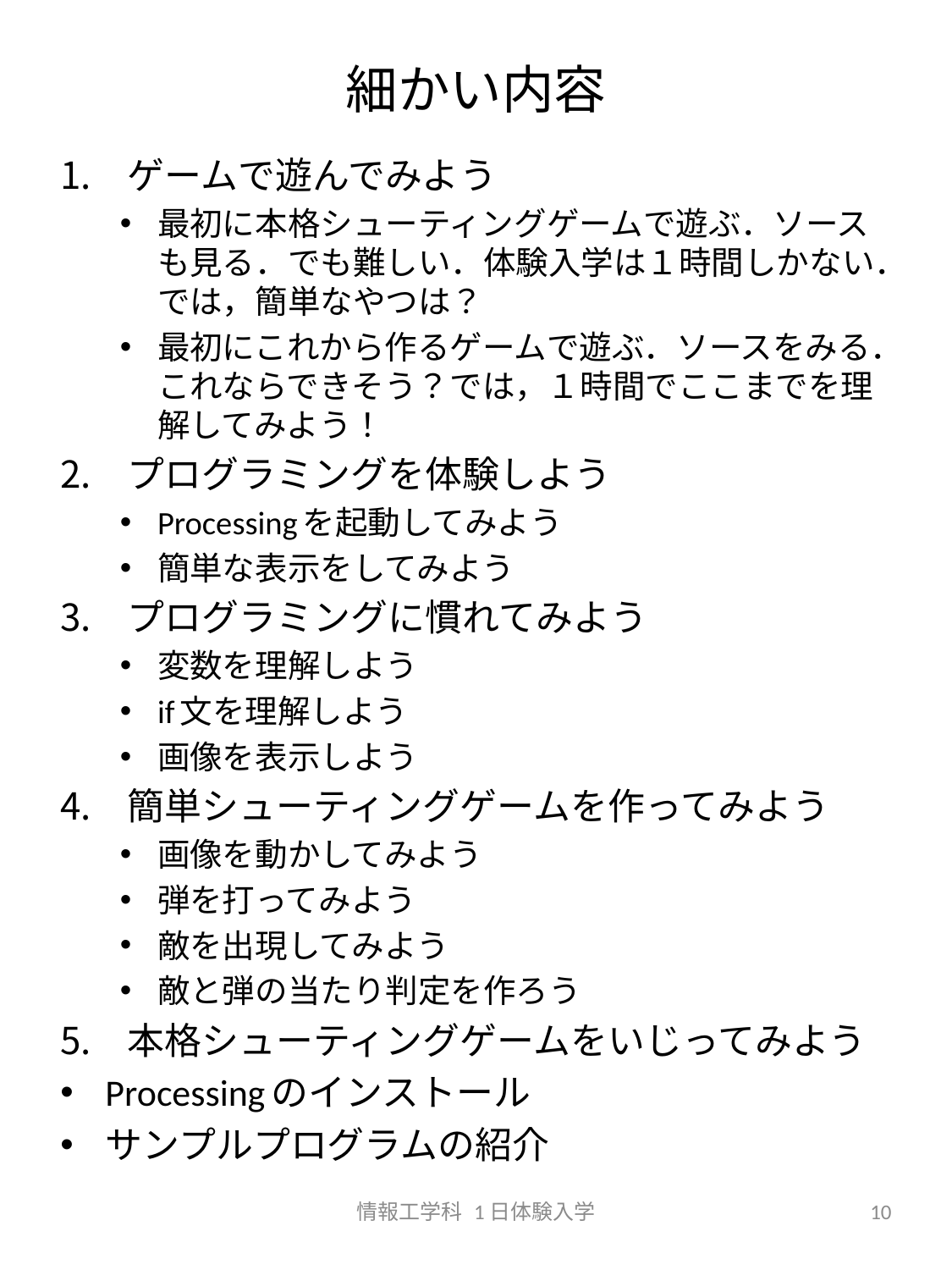

# 細かい内容
ゲームで遊んでみよう
最初に本格シューティングゲームで遊ぶ．ソースも見る．でも難しい．体験入学は１時間しかない．では，簡単なやつは？
最初にこれから作るゲームで遊ぶ．ソースをみる．これならできそう？では，１時間でここまでを理解してみよう！
プログラミングを体験しよう
Processingを起動してみよう
簡単な表示をしてみよう
プログラミングに慣れてみよう
変数を理解しよう
if文を理解しよう
画像を表示しよう
簡単シューティングゲームを作ってみよう
画像を動かしてみよう
弾を打ってみよう
敵を出現してみよう
敵と弾の当たり判定を作ろう
本格シューティングゲームをいじってみよう
Processingのインストール
サンプルプログラムの紹介

情報工学科 1日体験入学
10